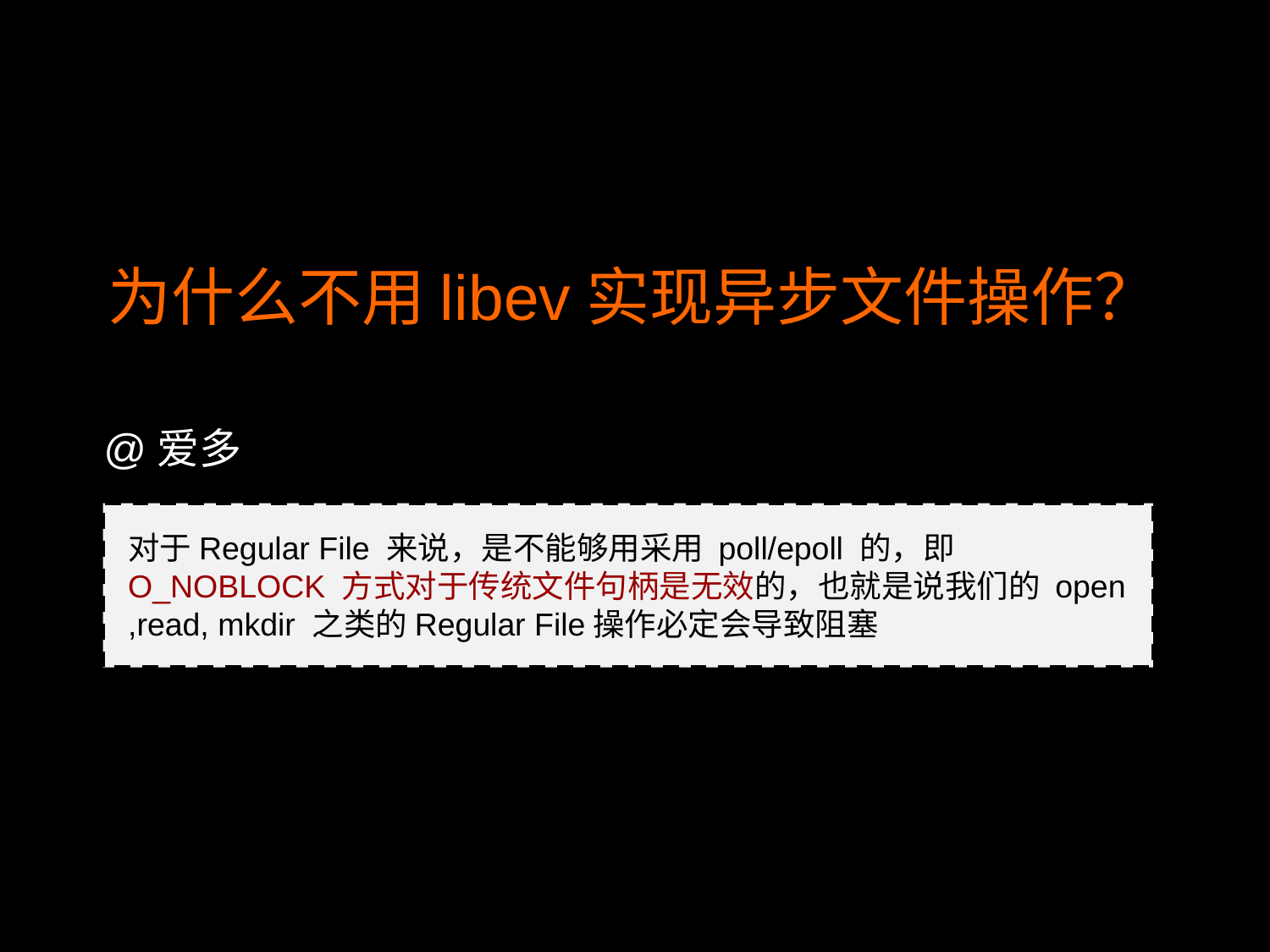

# 为什么不用libev实现异步文件操作？
@爱多
对于Regular File 来说，是不能够用采用 poll/epoll 的，即O_NOBLOCK 方式对于传统文件句柄是无效的，也就是说我们的 open ,read, mkdir 之类的Regular File操作必定会导致阻塞